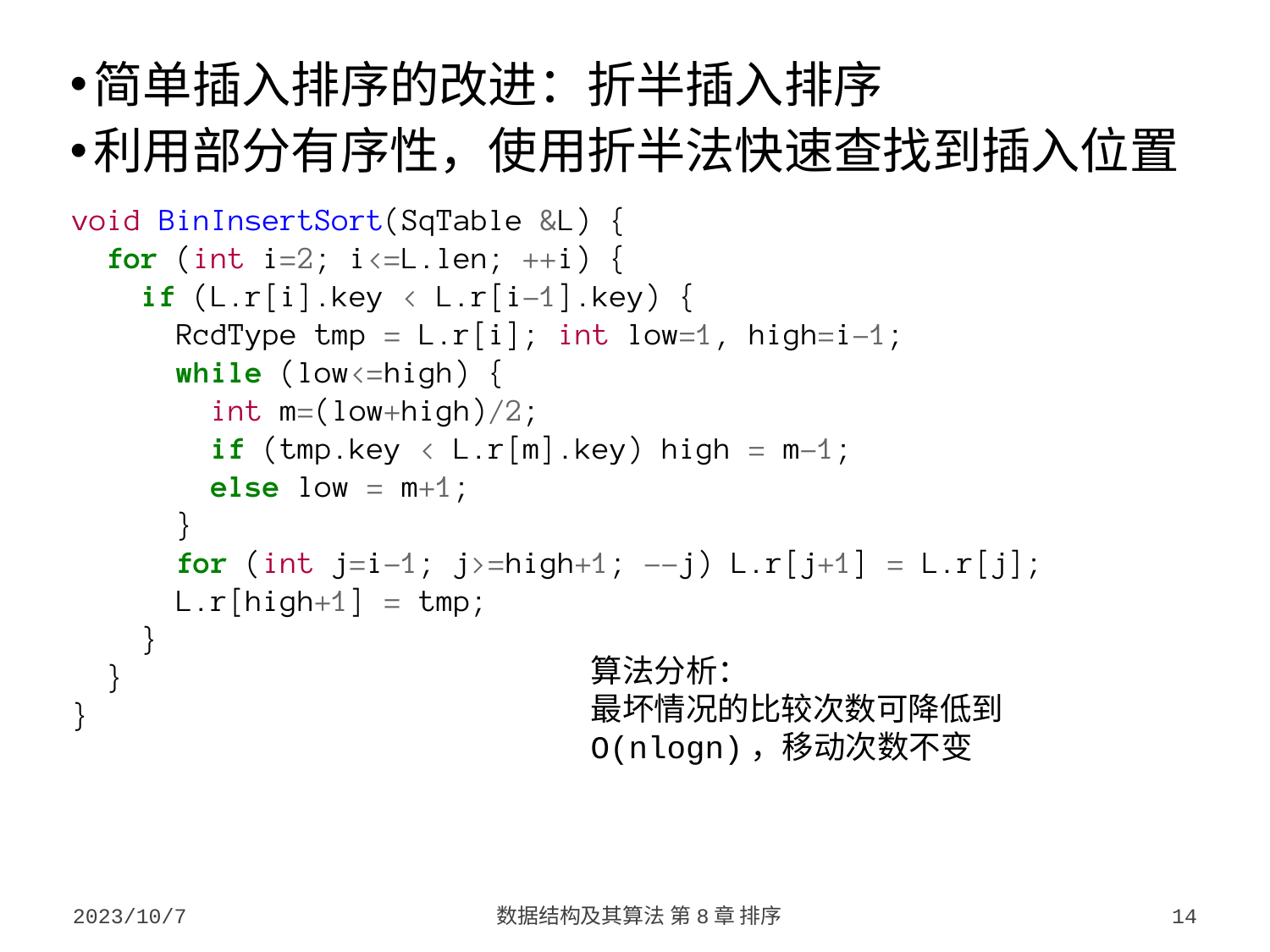

简单插入排序的改进：折半插入排序
利用部分有序性，使用折半法快速查找到插入位置
void BinInsertSort(SqTable &L) {
  for (int i=2; i<=L.len; ++i) {
    if (L.r[i].key < L.r[i-1].key) {
      RcdType tmp = L.r[i]; int low=1, high=i-1;
      while (low<=high) {
        int m=(low+high)/2;
        if (tmp.key < L.r[m].key) high = m-1;
        else low = m+1;
      }
      for (int j=i-1; j>=high+1; --j) L.r[j+1] = L.r[j];
      L.r[high+1] = tmp;
    }
  }
}
算法分析：
最坏情况的比较次数可降低到O(nlogn)，移动次数不变
2023/10/7
数据结构及其算法 第8章 排序
14